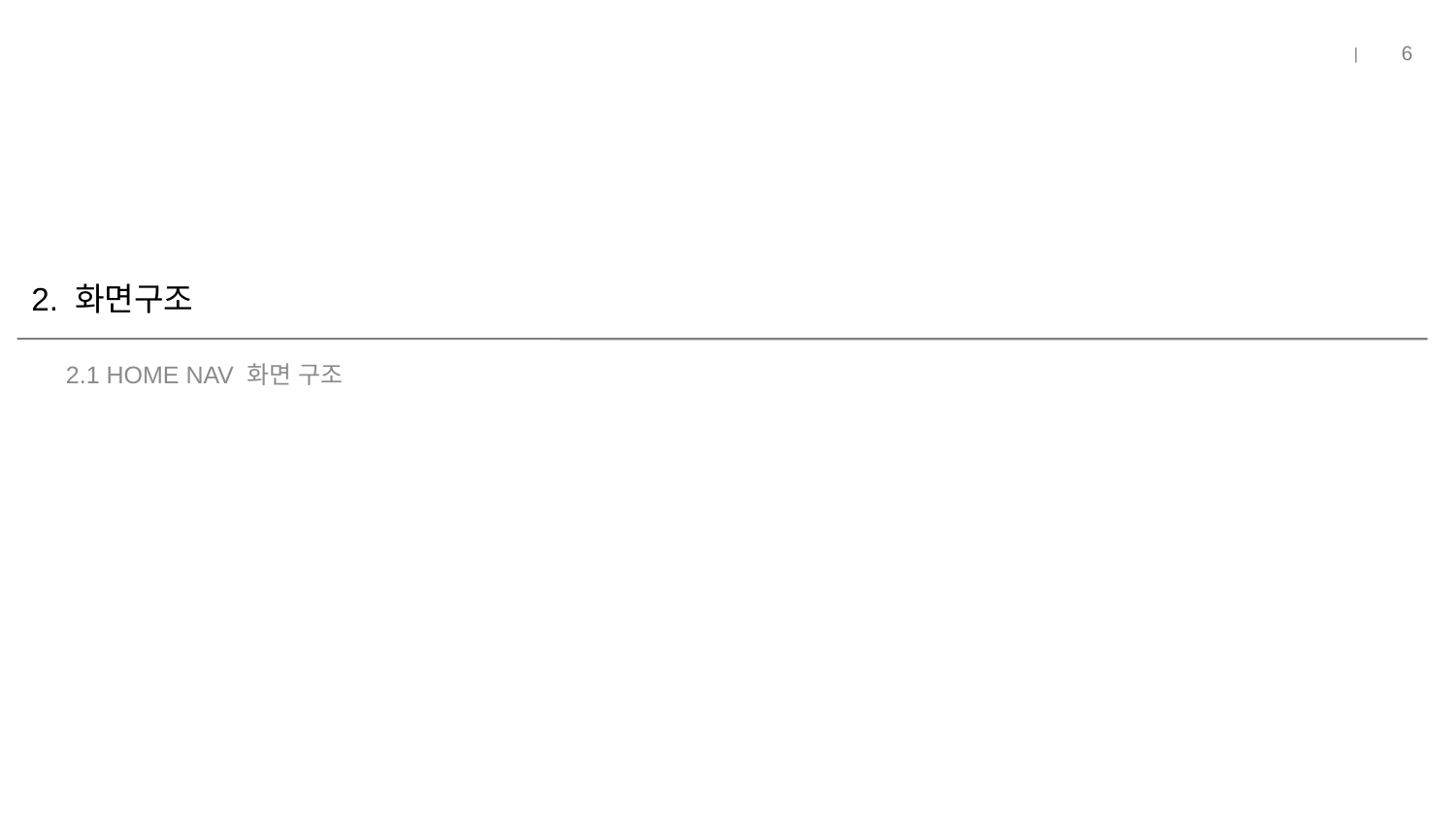

6

# 2. 화면구조
2.1 HOME NAV 화면 구조